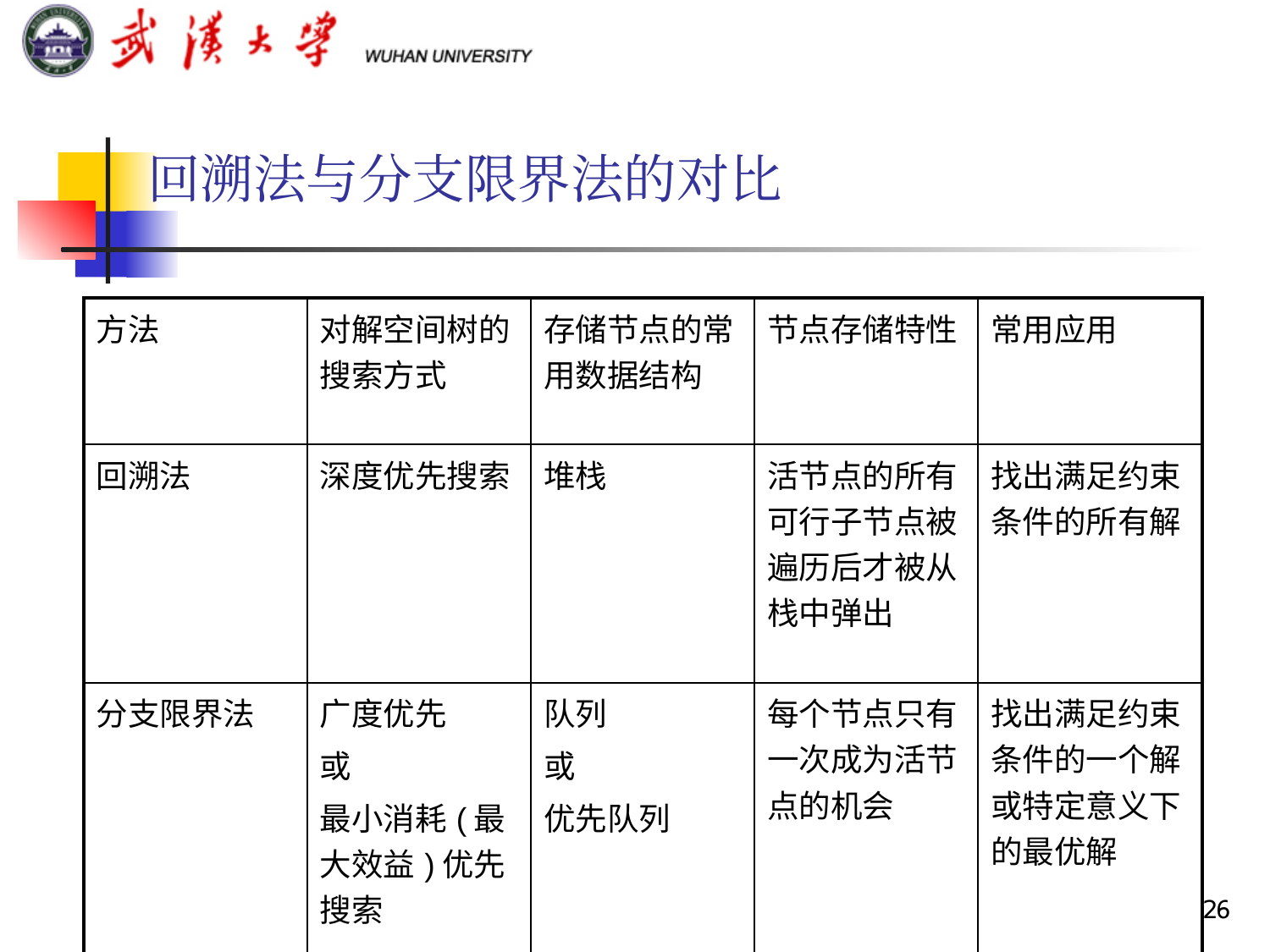

回溯法与分支限界法的对比
| 方法 | 对解空间树的搜索方式 | 存储节点的常用数据结构 | 节点存储特性 | 常用应用 |
| --- | --- | --- | --- | --- |
| 回溯法 | 深度优先搜索 | 堆栈 | 活节点的所有可行子节点被遍历后才被从栈中弹出 | 找出满足约束条件的所有解 |
| 分支限界法 | 广度优先 或 最小消耗(最大效益)优先搜索 | 队列 或 优先队列 | 每个节点只有一次成为活节点的机会 | 找出满足约束条件的一个解或特定意义下的最优解 |
26